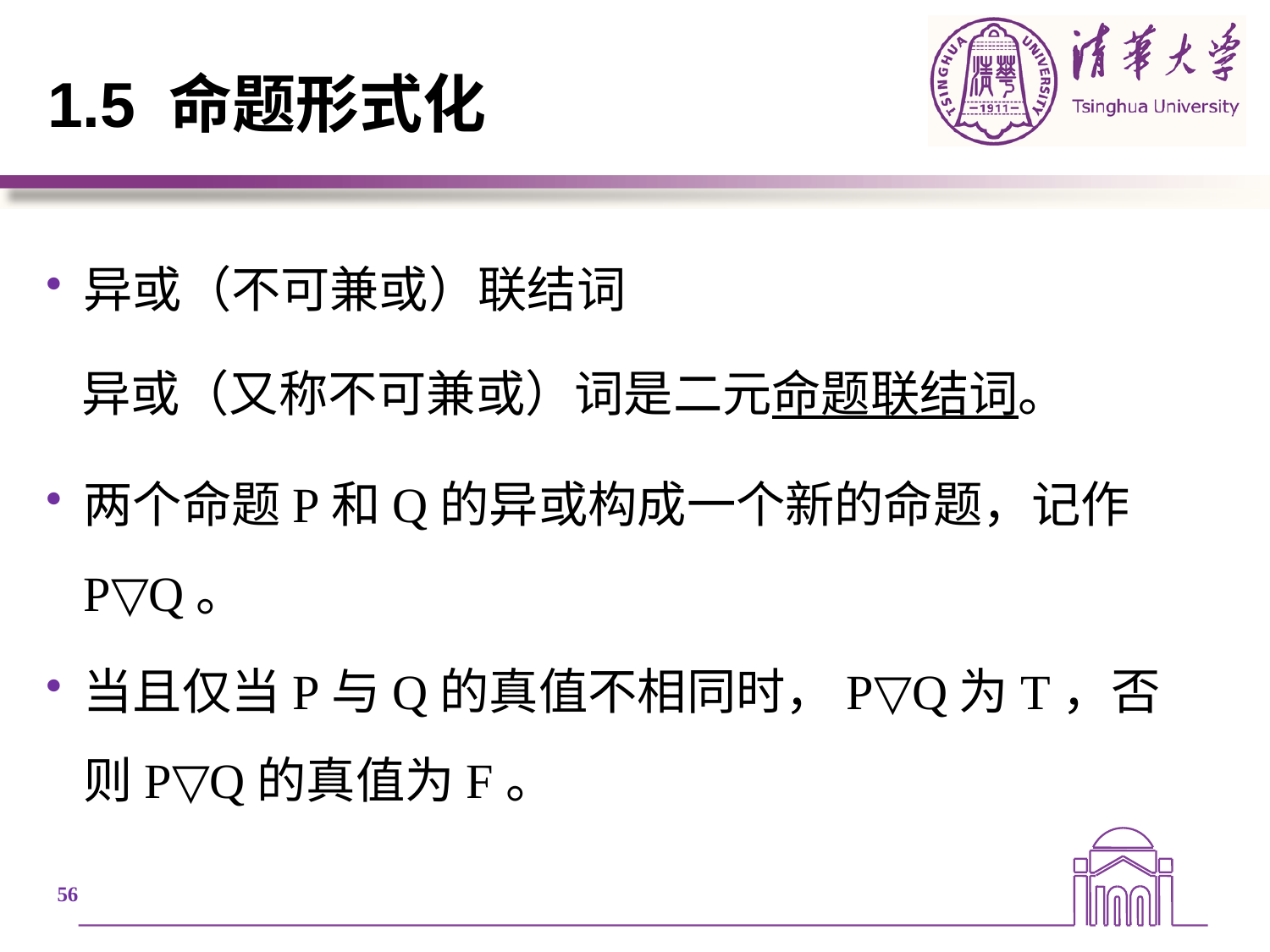

# 1.5 命题形式化
异或（不可兼或）联结词
  异或（又称不可兼或）词是二元命题联结词。
两个命题P和Q的异或构成一个新的命题，记作P▽Q。
当且仅当P与Q的真值不相同时，P▽Q为T，否则P▽Q的真值为F。